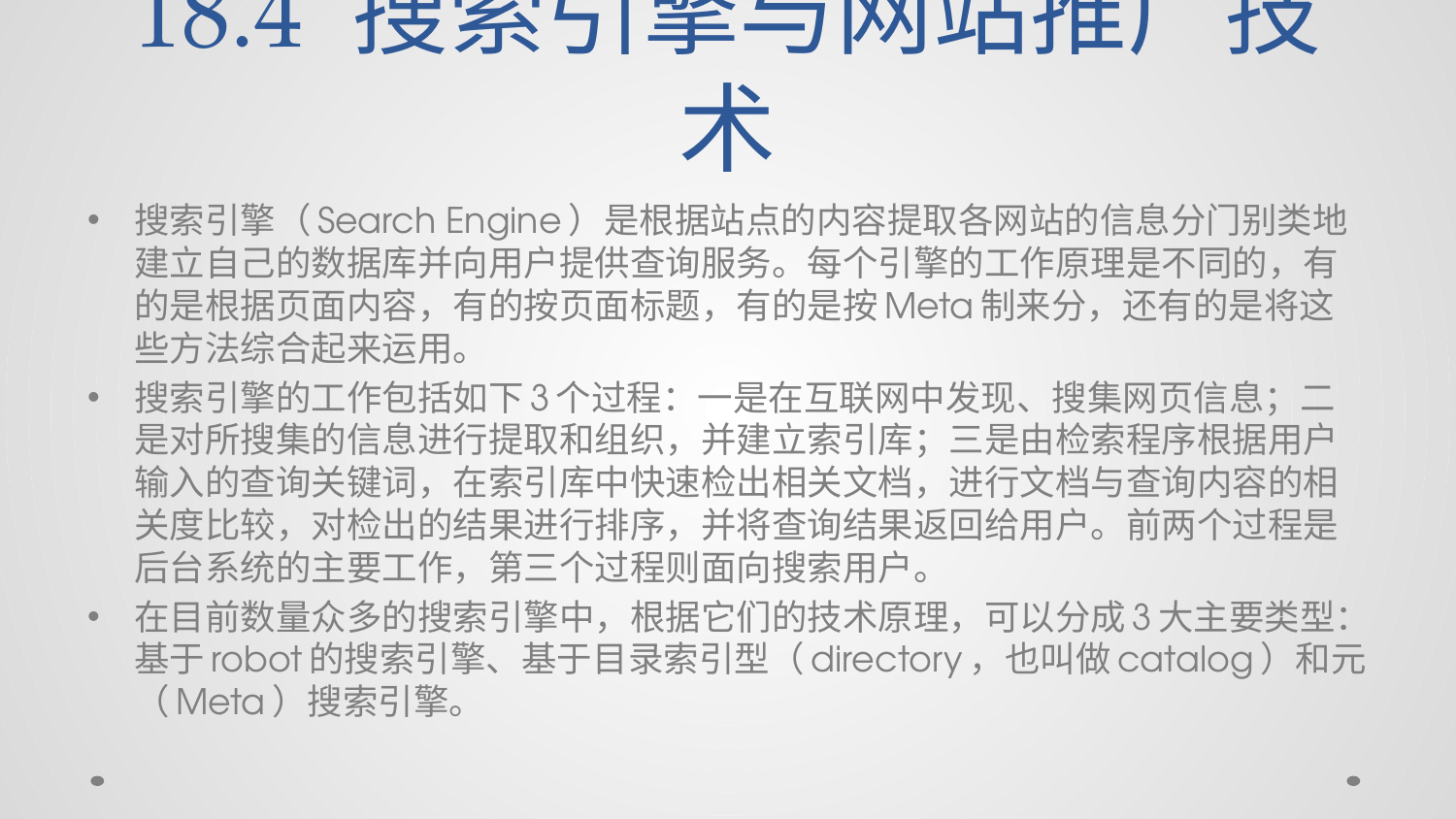

# 18.4 搜索引擎与网站推广技术
搜索引擎（Search Engine）是根据站点的内容提取各网站的信息分门别类地建立自己的数据库并向用户提供查询服务。每个引擎的工作原理是不同的，有的是根据页面内容，有的按页面标题，有的是按Meta制来分，还有的是将这些方法综合起来运用。
搜索引擎的工作包括如下3个过程：一是在互联网中发现、搜集网页信息；二是对所搜集的信息进行提取和组织，并建立索引库；三是由检索程序根据用户输入的查询关键词，在索引库中快速检出相关文档，进行文档与查询内容的相关度比较，对检出的结果进行排序，并将查询结果返回给用户。前两个过程是后台系统的主要工作，第三个过程则面向搜索用户。
在目前数量众多的搜索引擎中，根据它们的技术原理，可以分成3大主要类型：基于robot的搜索引擎、基于目录索引型（directory，也叫做catalog）和元（Meta）搜索引擎。